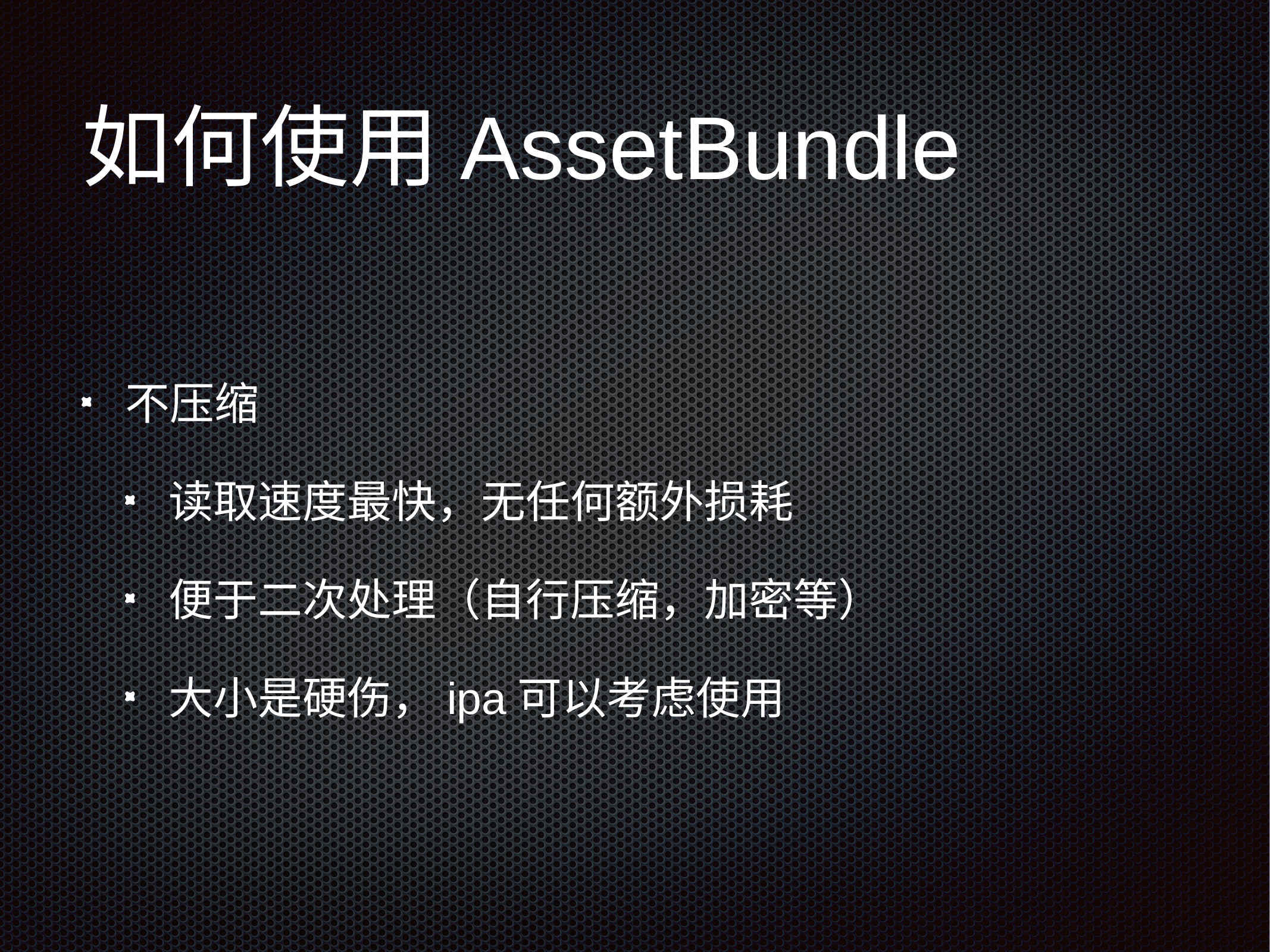

# 如何使用AssetBundle
不压缩
读取速度最快，无任何额外损耗
便于二次处理（自行压缩，加密等）
大小是硬伤，ipa可以考虑使用